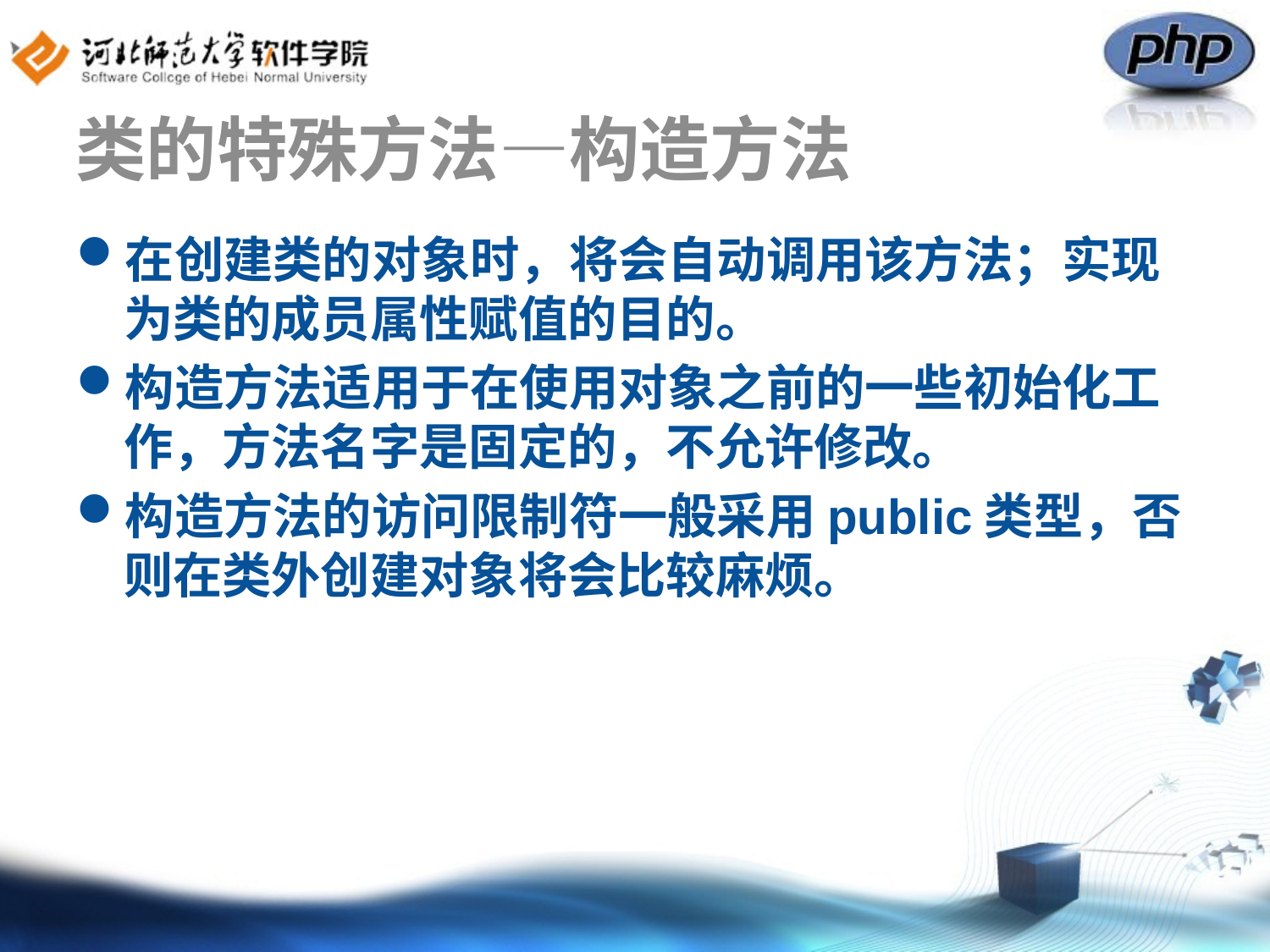

# 类的特殊方法—构造方法
在创建类的对象时，将会自动调用该方法；实现为类的成员属性赋值的目的。
构造方法适用于在使用对象之前的一些初始化工作，方法名字是固定的，不允许修改。
构造方法的访问限制符一般采用public类型，否则在类外创建对象将会比较麻烦。